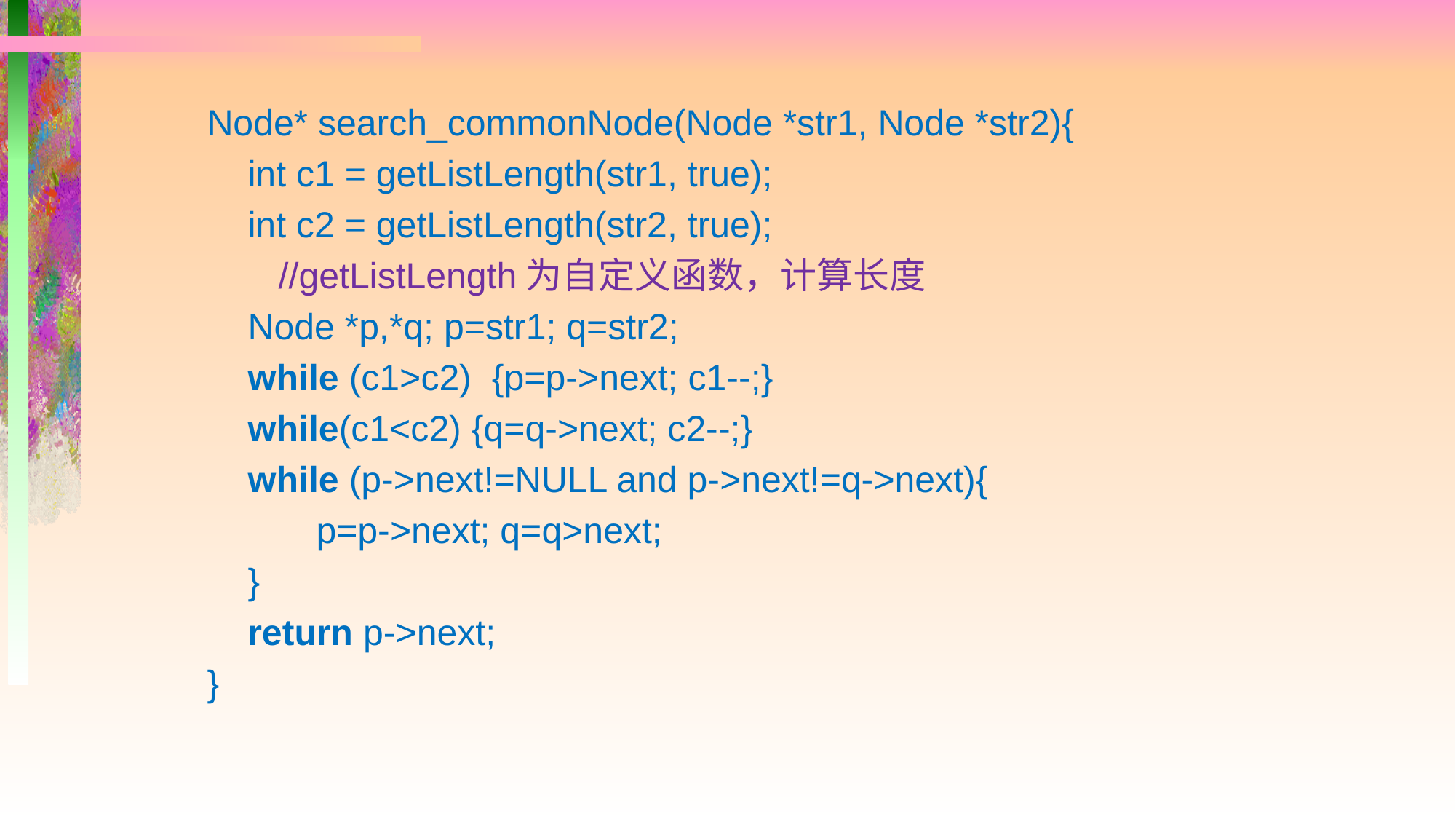

Node* search_commonNode(Node *str1, Node *str2){
    int c1 = getListLength(str1, true);
    int c2 = getListLength(str2, true);
       //getListLength为自定义函数，计算长度
    Node *p,*q; p=str1; q=str2;
    while (c1>c2)  {p=p->next; c1--;}
    while(c1<c2) {q=q->next; c2--;}
    while (p->next!=NULL and p->next!=q->next){
	p=p->next; q=q>next;
    }
    return p->next;
}